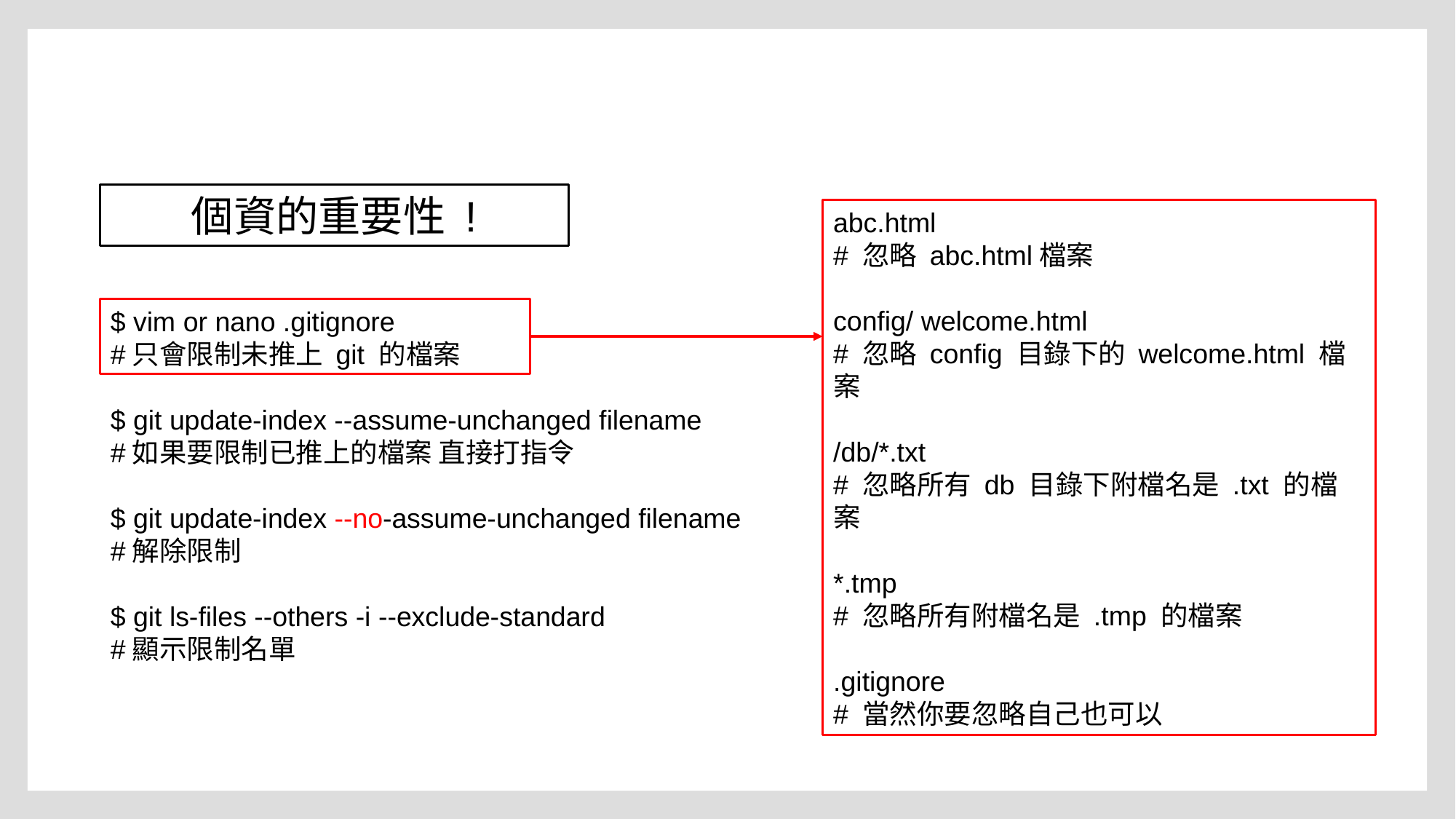

個資的重要性 !
abc.html
# 忽略 abc.html檔案

config/ welcome.html
# 忽略 config 目錄下的 welcome.html 檔案

/db/*.txt
# 忽略所有 db 目錄下附檔名是 .txt 的檔案

*.tmp
# 忽略所有附檔名是 .tmp 的檔案

.gitignore
# 當然你要忽略自己也可以
$ vim or nano .gitignore
#只會限制未推上 git 的檔案

$ git update-index --assume-unchanged filename
#如果要限制已推上的檔案 直接打指令

$ git update-index --no-assume-unchanged filename
#解除限制

$ git ls-files --others -i --exclude-standard
#顯示限制名單